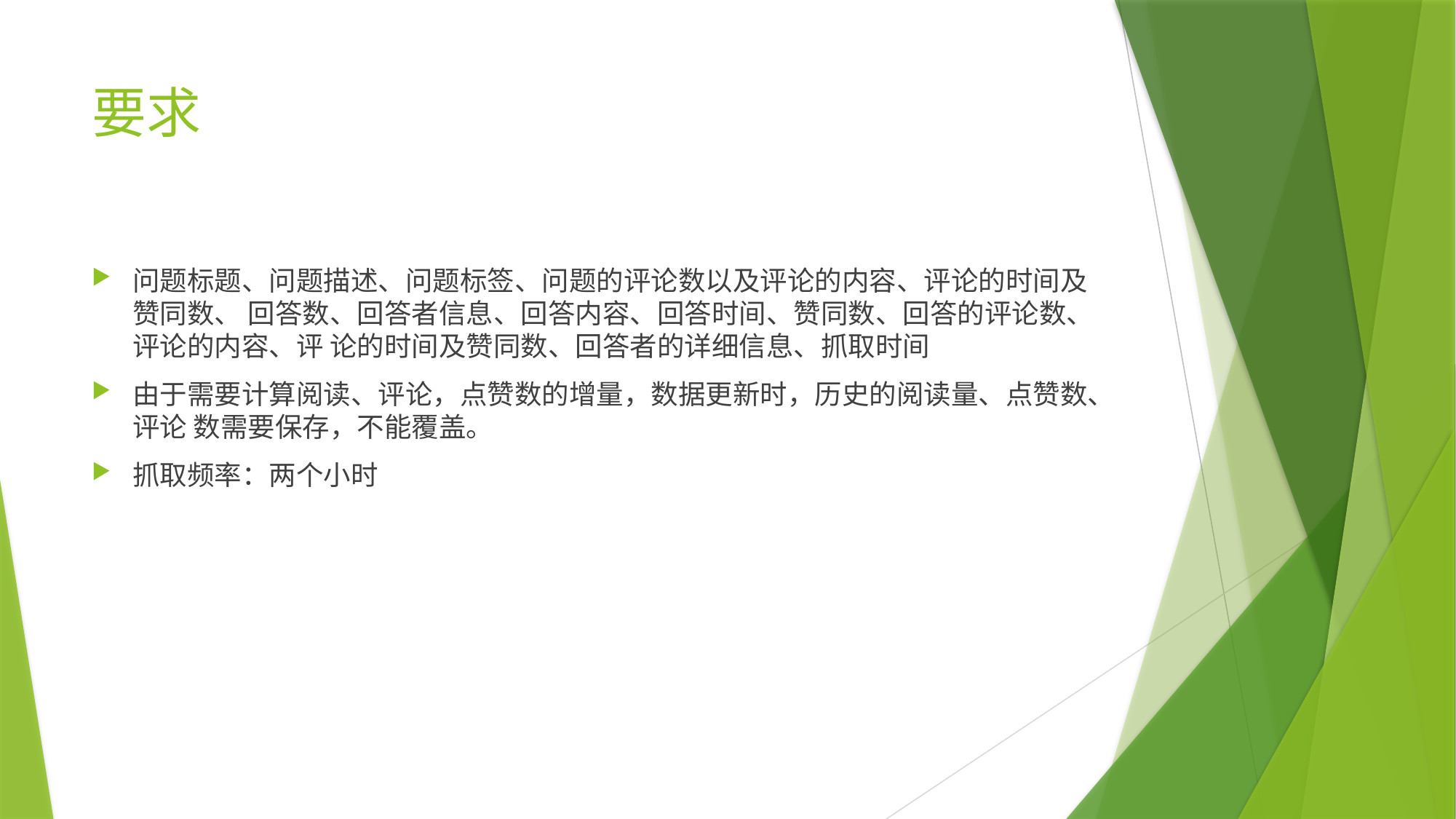

# 要求
问题标题、问题描述、问题标签、问题的评论数以及评论的内容、评论的时间及赞同数、 回答数、回答者信息、回答内容、回答时间、赞同数、回答的评论数、评论的内容、评 论的时间及赞同数、回答者的详细信息、抓取时间
由于需要计算阅读、评论，点赞数的增量，数据更新时，历史的阅读量、点赞数、评论 数需要保存，不能覆盖。
抓取频率：两个小时